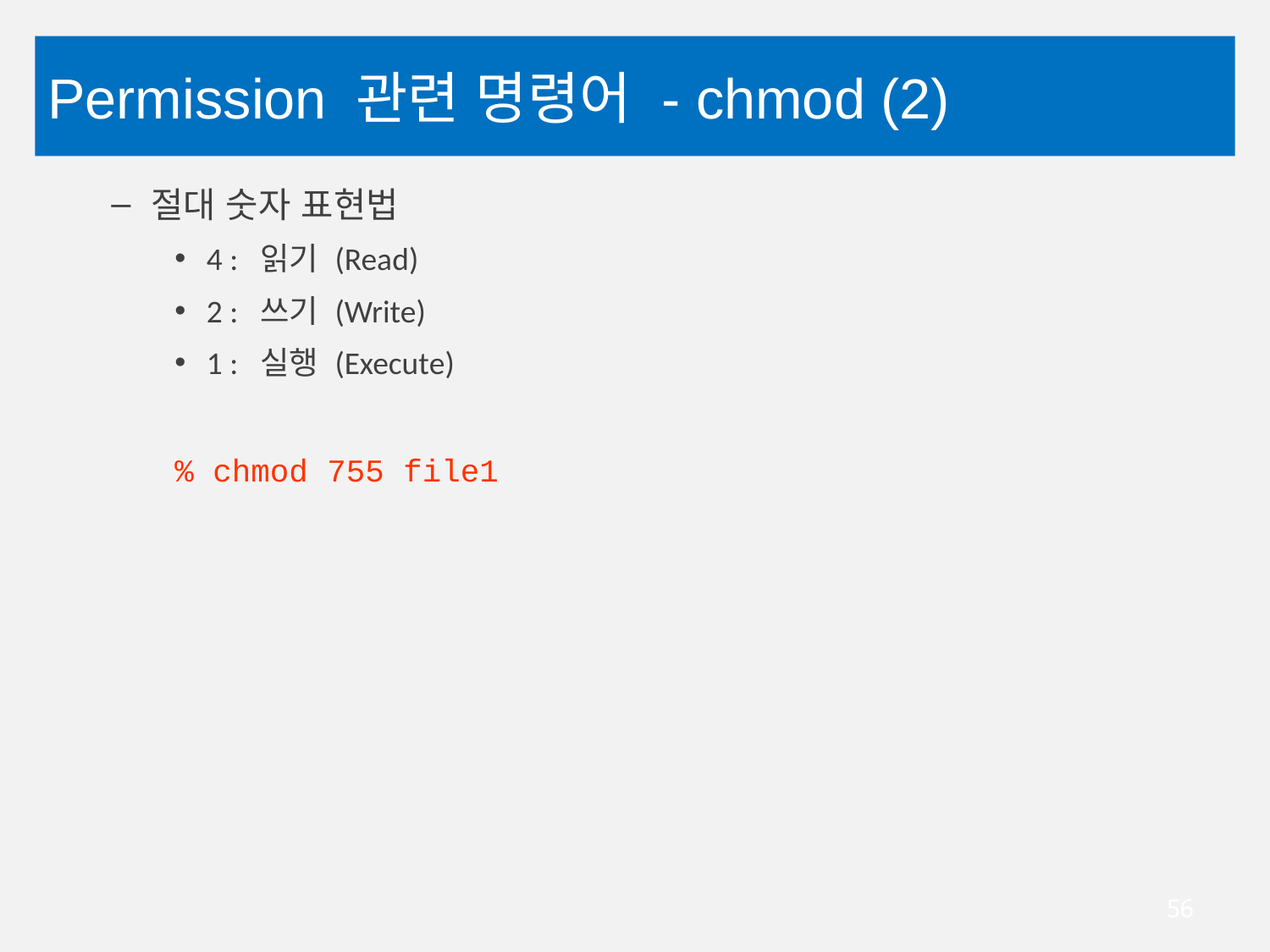

# Permission 관련 명령어 - chmod (2)
절대 숫자 표현법
4 :  읽기 (Read)
2 :  쓰기 (Write)
1 :  실행 (Execute)

% chmod 755 file1
56